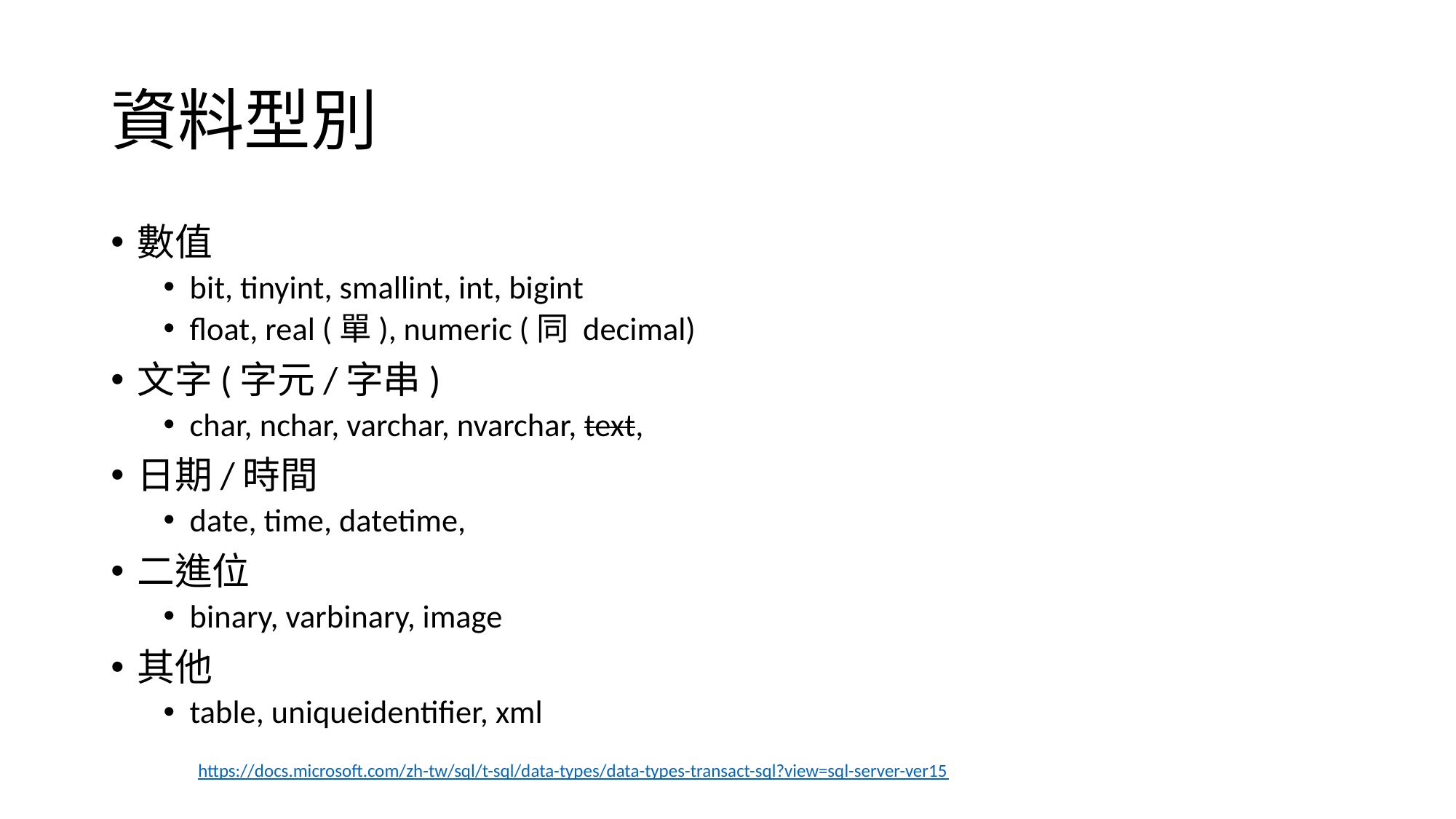

# 資料型別
數值
bit, tinyint, smallint, int, bigint
float, real (單), numeric (同 decimal)
文字(字元/字串)
char, nchar, varchar, nvarchar, text,
日期/時間
date, time, datetime,
二進位
binary, varbinary, image
其他
table, uniqueidentifier, xml
https://docs.microsoft.com/zh-tw/sql/t-sql/data-types/data-types-transact-sql?view=sql-server-ver15